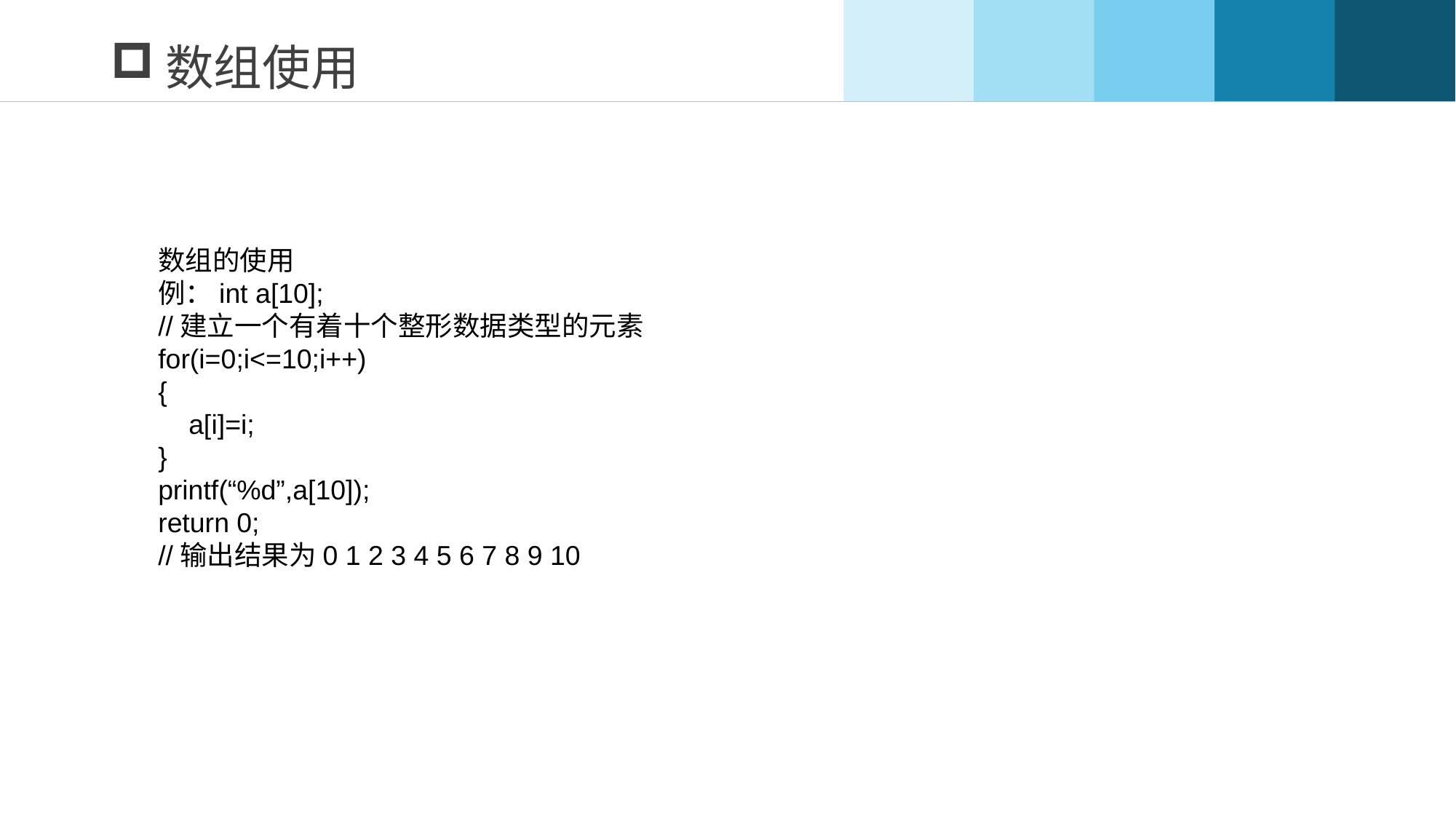

数组使用
数组的使用
例：int a[10];
//建立一个有着十个整形数据类型的元素
for(i=0;i<=10;i++)
{
    a[i]=i;
}
printf(“%d”,a[10]);
return 0;
//输出结果为0 1 2 3 4 5 6 7 8 9 10